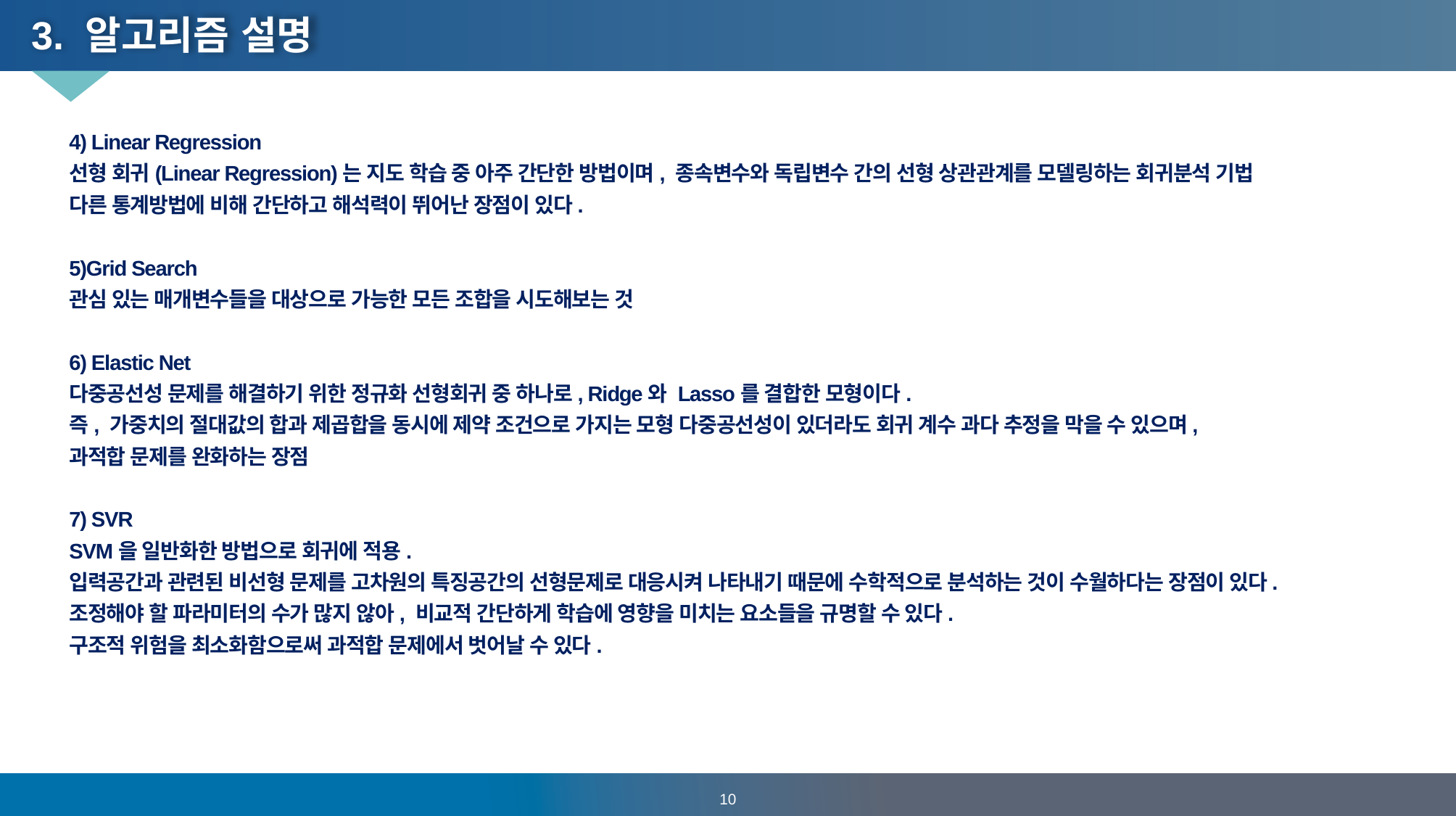

# 3. 알고리즘 설명
4) Linear Regression
선형 회귀(Linear Regression)는 지도 학습 중 아주 간단한 방법이며, 종속변수와 독립변수 간의 선형 상관관계를 모델링하는 회귀분석 기법
다른 통계방법에 비해 간단하고 해석력이 뛰어난 장점이 있다.

5)Grid Search
관심 있는 매개변수들을 대상으로 가능한 모든 조합을 시도해보는 것

6) Elastic Net
다중공선성 문제를 해결하기 위한 정규화 선형회귀 중 하나로, Ridge와 Lasso를 결합한 모형이다.
즉, 가중치의 절대값의 합과 제곱합을 동시에 제약 조건으로 가지는 모형 다중공선성이 있더라도 회귀 계수 과다 추정을 막을 수 있으며,
과적합 문제를 완화하는 장점

7) SVR
SVM을 일반화한 방법으로 회귀에 적용.
입력공간과 관련된 비선형 문제를 고차원의 특징공간의 선형문제로 대응시켜 나타내기 때문에 수학적으로 분석하는 것이 수월하다는 장점이 있다.
조정해야 할 파라미터의 수가 많지 않아, 비교적 간단하게 학습에 영향을 미치는 요소들을 규명할 수 있다.
구조적 위험을 최소화함으로써 과적합 문제에서 벗어날 수 있다.